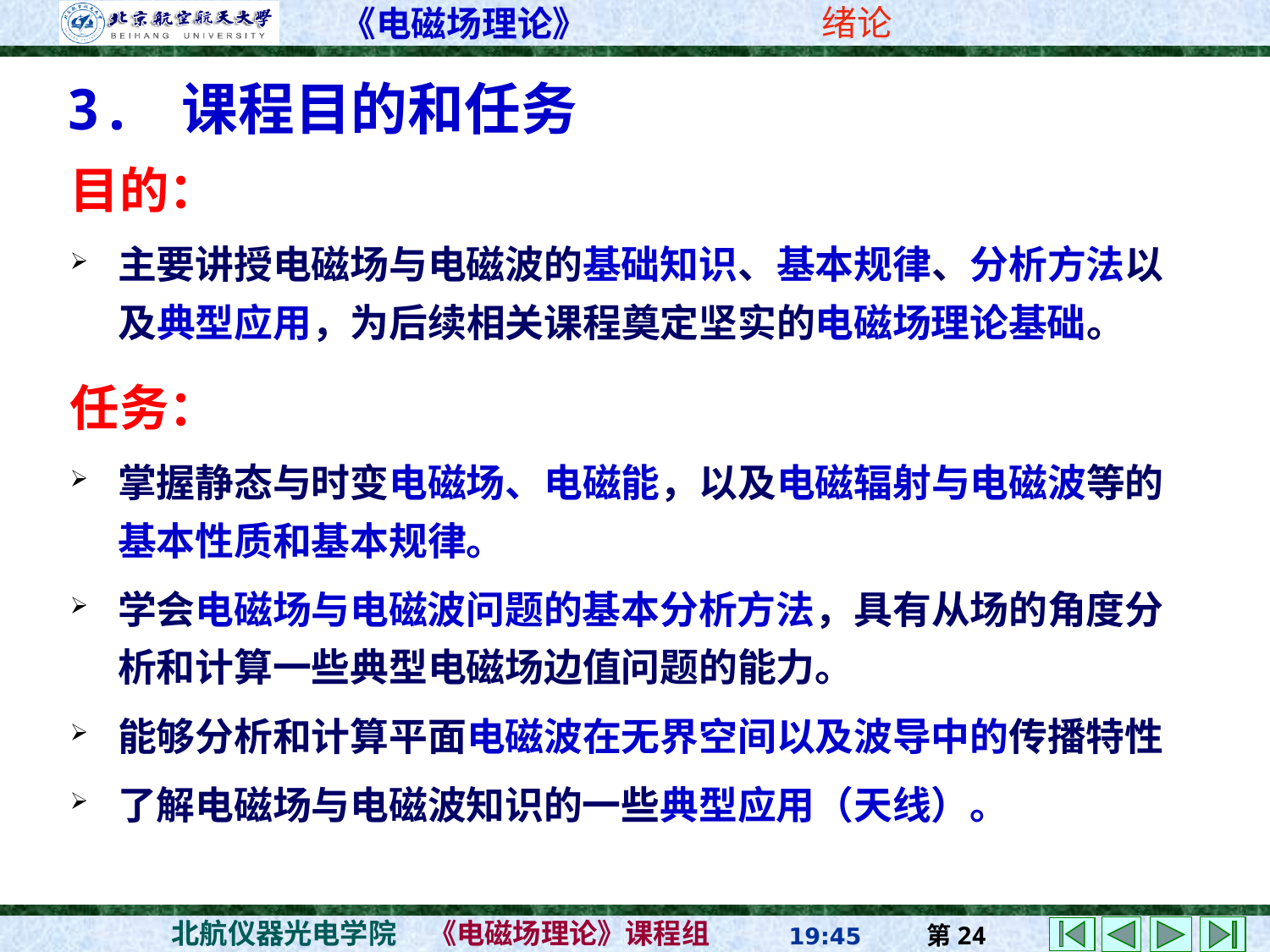

3. 课程目的和任务
目的：
主要讲授电磁场与电磁波的基础知识、基本规律、分析方法以及典型应用，为后续相关课程奠定坚实的电磁场理论基础。
任务：
掌握静态与时变电磁场、电磁能，以及电磁辐射与电磁波等的基本性质和基本规律。
学会电磁场与电磁波问题的基本分析方法，具有从场的角度分析和计算一些典型电磁场边值问题的能力。
能够分析和计算平面电磁波在无界空间以及波导中的传播特性
了解电磁场与电磁波知识的一些典型应用（天线）。